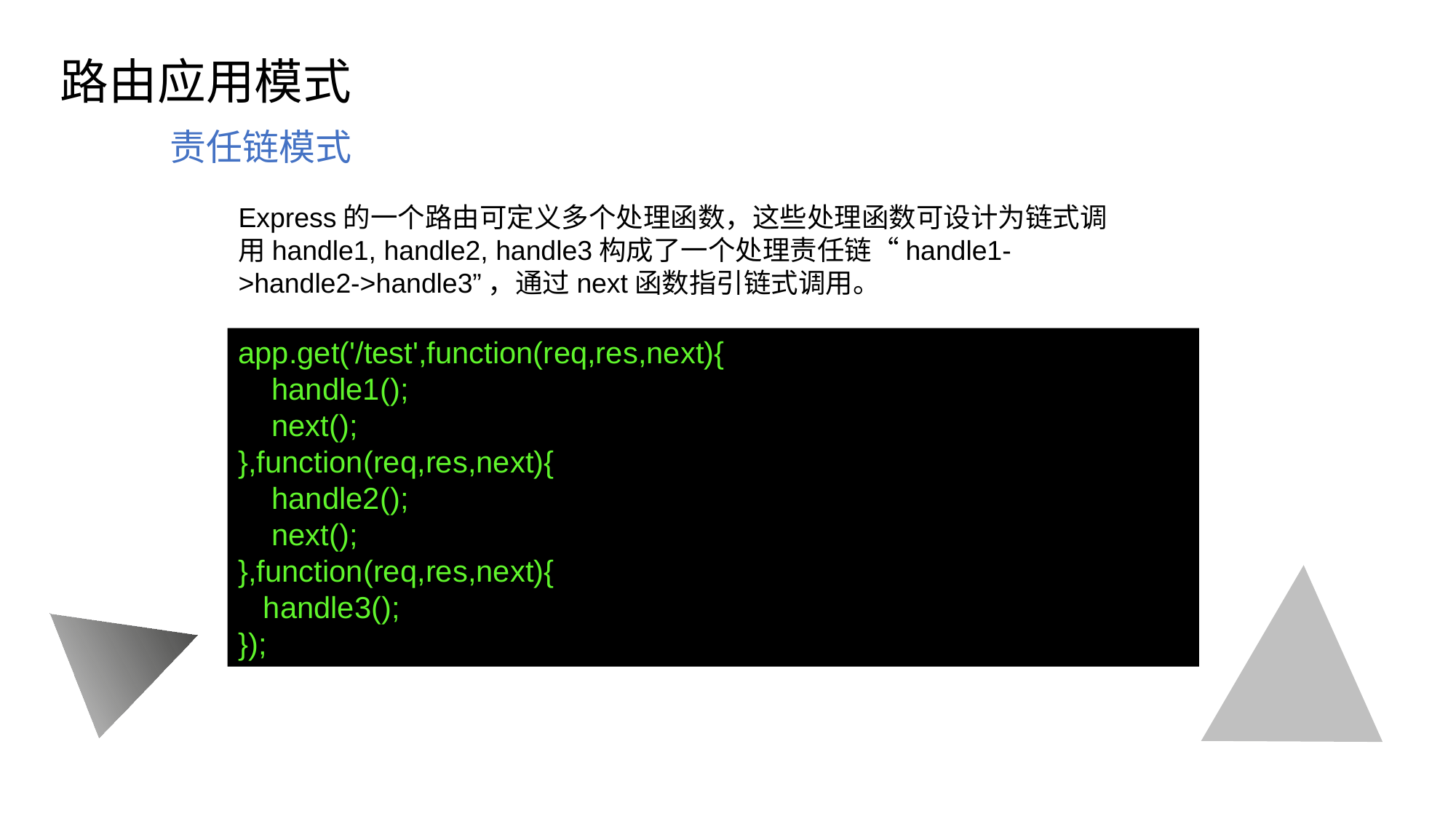

# 目录 CONTENTS
路由应用模式
责任链模式
Express的一个路由可定义多个处理函数，这些处理函数可设计为链式调用handle1, handle2, handle3构成了一个处理责任链“handle1->handle2->handle3”，通过next函数指引链式调用。
app.get('/test',function(req,res,next){
    handle1();
    next();
},function(req,res,next){
    handle2();
    next();
},function(req,res,next){
   handle3();
});

19